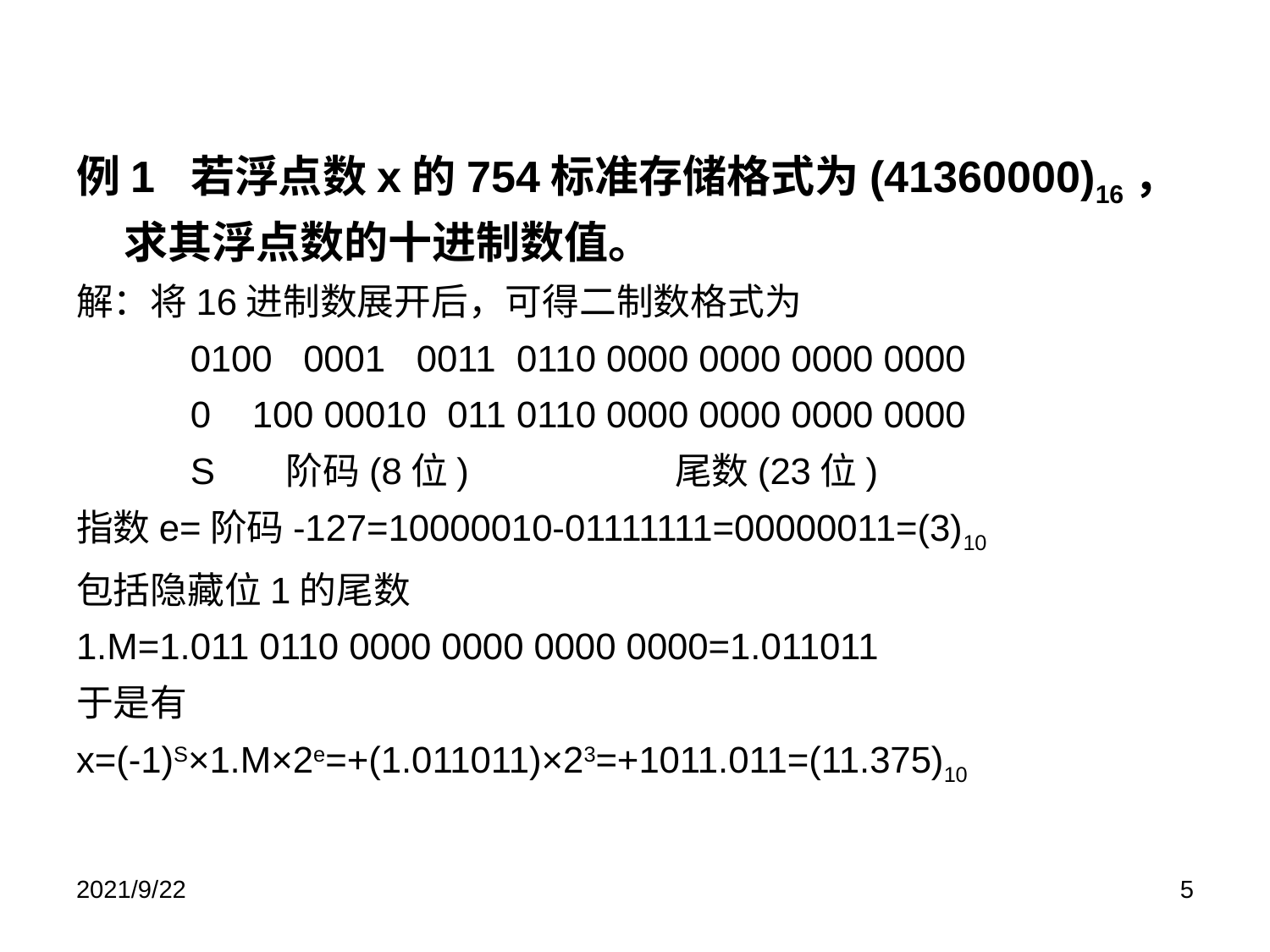

例1  若浮点数x的754标准存储格式为(41360000)16，求其浮点数的十进制数值。
解：将16进制数展开后，可得二制数格式为
           0100   0001   0011  0110 0000 0000 0000 0000
           0    100 00010  011 0110 0000 0000 0000 0000
           S      阶码(8位)                   尾数(23位)
指数e=阶码-127=10000010-01111111=00000011=(3)10
包括隐藏位1的尾数
1.M=1.011 0110 0000 0000 0000 0000=1.011011
于是有
x=(-1)S×1.M×2e=+(1.011011)×23=+1011.011=(11.375)10
2021/9/22
5